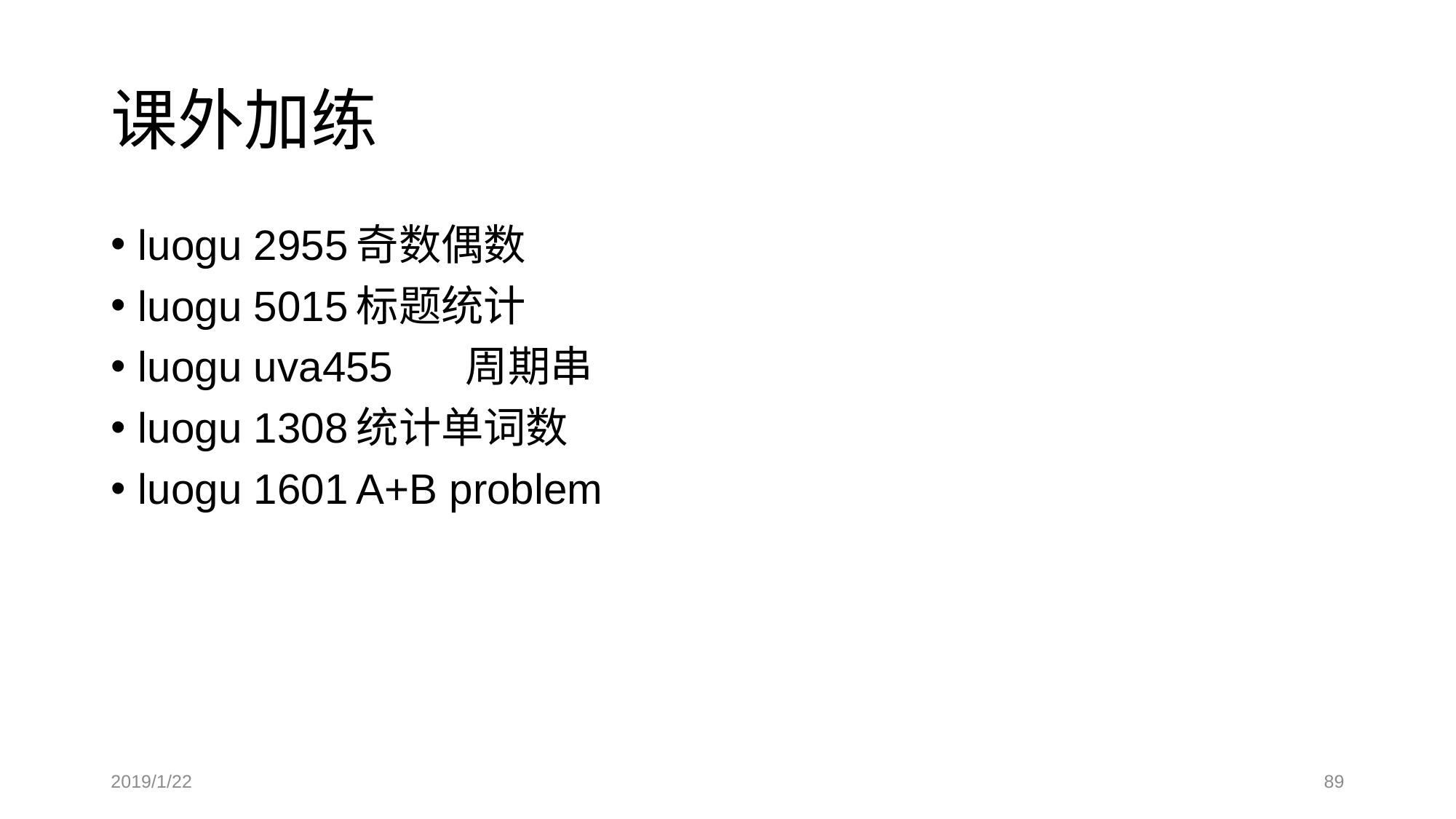

# 课外加练
luogu 2955	奇数偶数
luogu 5015	标题统计
luogu uva455	周期串
luogu 1308	统计单词数
luogu 1601	A+B problem
2019/1/22
89